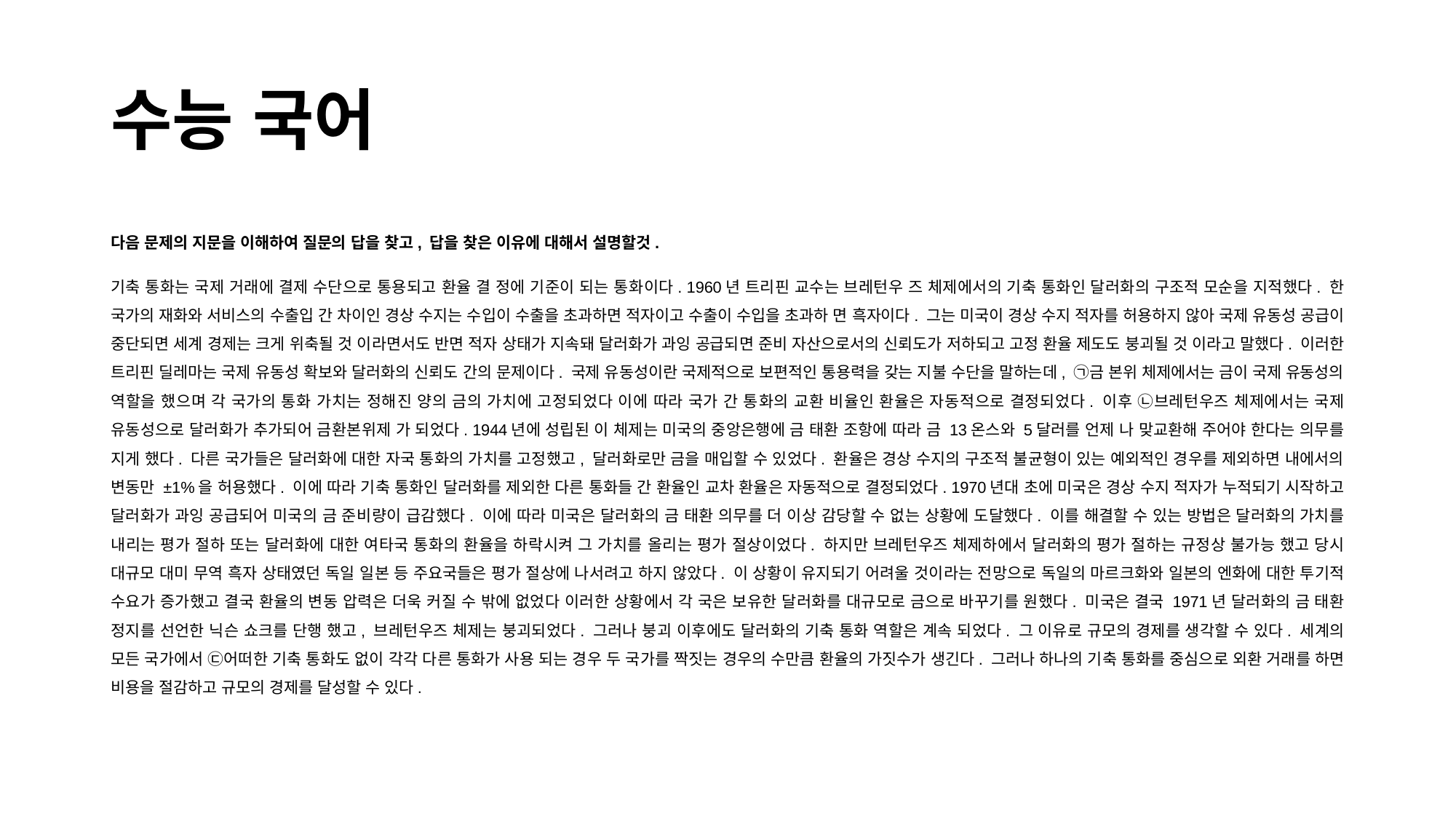

# 수능 국어
다음 문제의 지문을 이해하여 질문의 답을 찾고, 답을 찾은 이유에 대해서 설명할것.
기축 통화는 국제 거래에 결제 수단으로 통용되고 환율 결 정에 기준이 되는 통화이다. 1960년 트리핀 교수는 브레턴우 즈 체제에서의 기축 통화인 달러화의 구조적 모순을 지적했다. 한 국가의 재화와 서비스의 수출입 간 차이인 경상 수지는 수입이 수출을 초과하면 적자이고 수출이 수입을 초과하 면 흑자이다. 그는 미국이 경상 수지 적자를 허용하지 않아 국제 유동성 공급이 중단되면 세계 경제는 크게 위축될 것 이라면서도 반면 적자 상태가 지속돼 달러화가 과잉 공급되면 준비 자산으로서의 신뢰도가 저하되고 고정 환율 제도도 붕괴될 것 이라고 말했다. 이러한 트리핀 딜레마는 국제 유동성 확보와 달러화의 신뢰도 간의 문제이다. 국제 유동성이란 국제적으로 보편적인 통용력을 갖는 지불 수단을 말하는데, ㉠금 본위 체제에서는 금이 국제 유동성의 역할을 했으며 각 국가의 통화 가치는 정해진 양의 금의 가치에 고정되었다 이에 따라 국가 간 통화의 교환 비율인 환율은 자동적으로 결정되었다. 이후 ㉡브레턴우즈 체제에서는 국제 유동성으로 달러화가 추가되어 금환본위제 가 되었다. 1944년에 성립된 이 체제는 미국의 중앙은행에 금 태환 조항에 따라 금 13온스와 5달러를 언제 나 맞교환해 주어야 한다는 의무를 지게 했다. 다른 국가들은 달러화에 대한 자국 통화의 가치를 고정했고, 달러화로만 금을 매입할 수 있었다. 환율은 경상 수지의 구조적 불균형이 있는 예외적인 경우를 제외하면 내에서의 변동만 ±1%을 허용했다. 이에 따라 기축 통화인 달러화를 제외한 다른 통화들 간 환율인 교차 환율은 자동적으로 결정되었다. 1970년대 초에 미국은 경상 수지 적자가 누적되기 시작하고 달러화가 과잉 공급되어 미국의 금 준비량이 급감했다. 이에 따라 미국은 달러화의 금 태환 의무를 더 이상 감당할 수 없는 상황에 도달했다. 이를 해결할 수 있는 방법은 달러화의 가치를 내리는 평가 절하 또는 달러화에 대한 여타국 통화의 환율을 하락시켜 그 가치를 올리는 평가 절상이었다. 하지만 브레턴우즈 체제하에서 달러화의 평가 절하는 규정상 불가능 했고 당시 대규모 대미 무역 흑자 상태였던 독일 일본 등 주요국들은 평가 절상에 나서려고 하지 않았다. 이 상황이 유지되기 어려울 것이라는 전망으로 독일의 마르크화와 일본의 엔화에 대한 투기적 수요가 증가했고 결국 환율의 변동 압력은 더욱 커질 수 밖에 없었다 이러한 상황에서 각 국은 보유한 달러화를 대규모로 금으로 바꾸기를 원했다. 미국은 결국 1971년 달러화의 금 태환 정지를 선언한 닉슨 쇼크를 단행 했고, 브레턴우즈 체제는 붕괴되었다. 그러나 붕괴 이후에도 달러화의 기축 통화 역할은 계속 되었다. 그 이유로 규모의 경제를 생각할 수 있다. 세계의 모든 국가에서 ㉢어떠한 기축 통화도 없이 각각 다른 통화가 사용 되는 경우 두 국가를 짝짓는 경우의 수만큼 환율의 가짓수가 생긴다. 그러나 하나의 기축 통화를 중심으로 외환 거래를 하면 비용을 절감하고 규모의 경제를 달성할 수 있다.